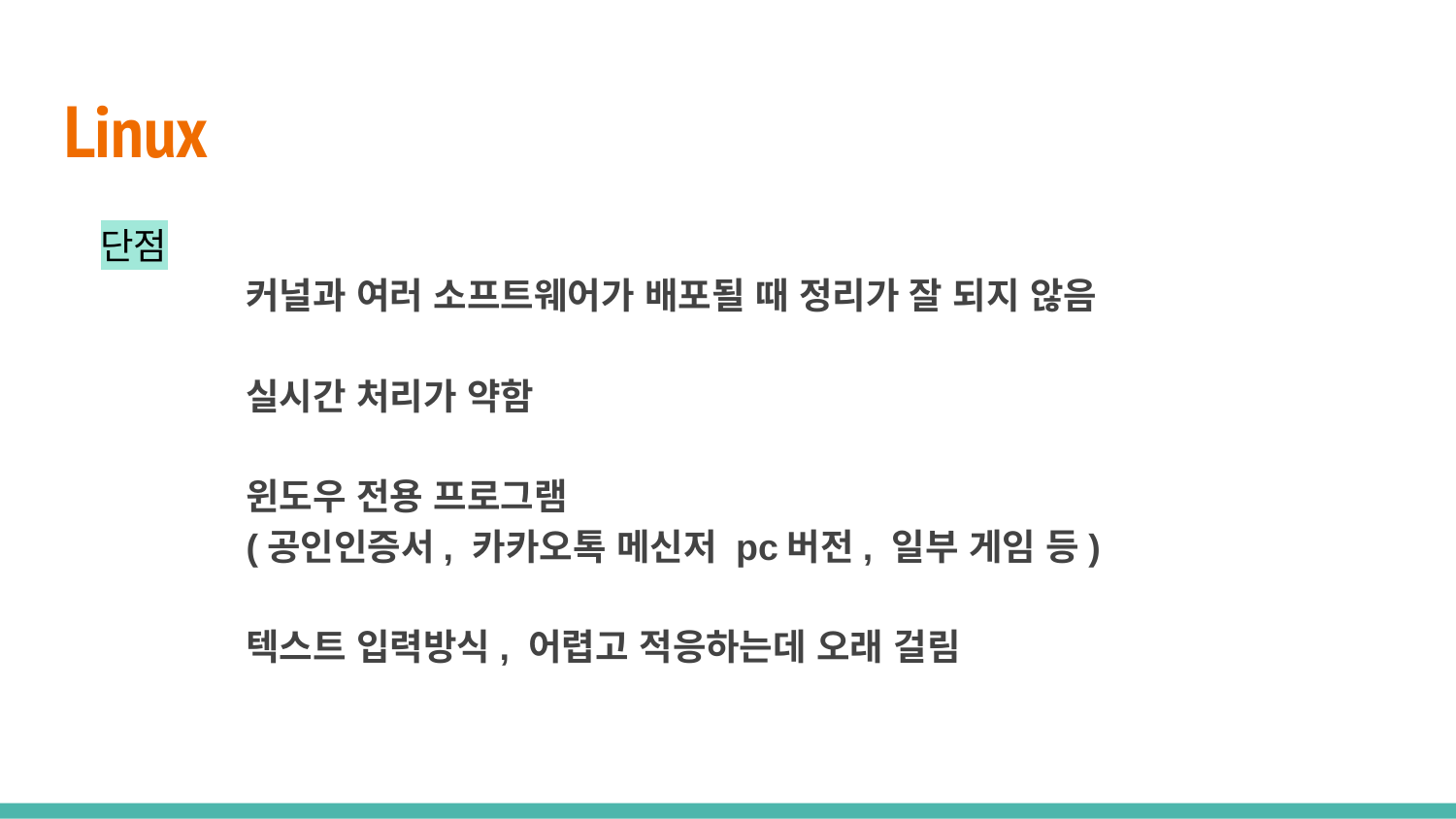

# Linux
단점
커널과 여러 소프트웨어가 배포될 때 정리가 잘 되지 않음

실시간 처리가 약함

윈도우 전용 프로그램
(공인인증서, 카카오톡 메신저 pc버전, 일부 게임 등)

텍스트 입력방식, 어렵고 적응하는데 오래 걸림